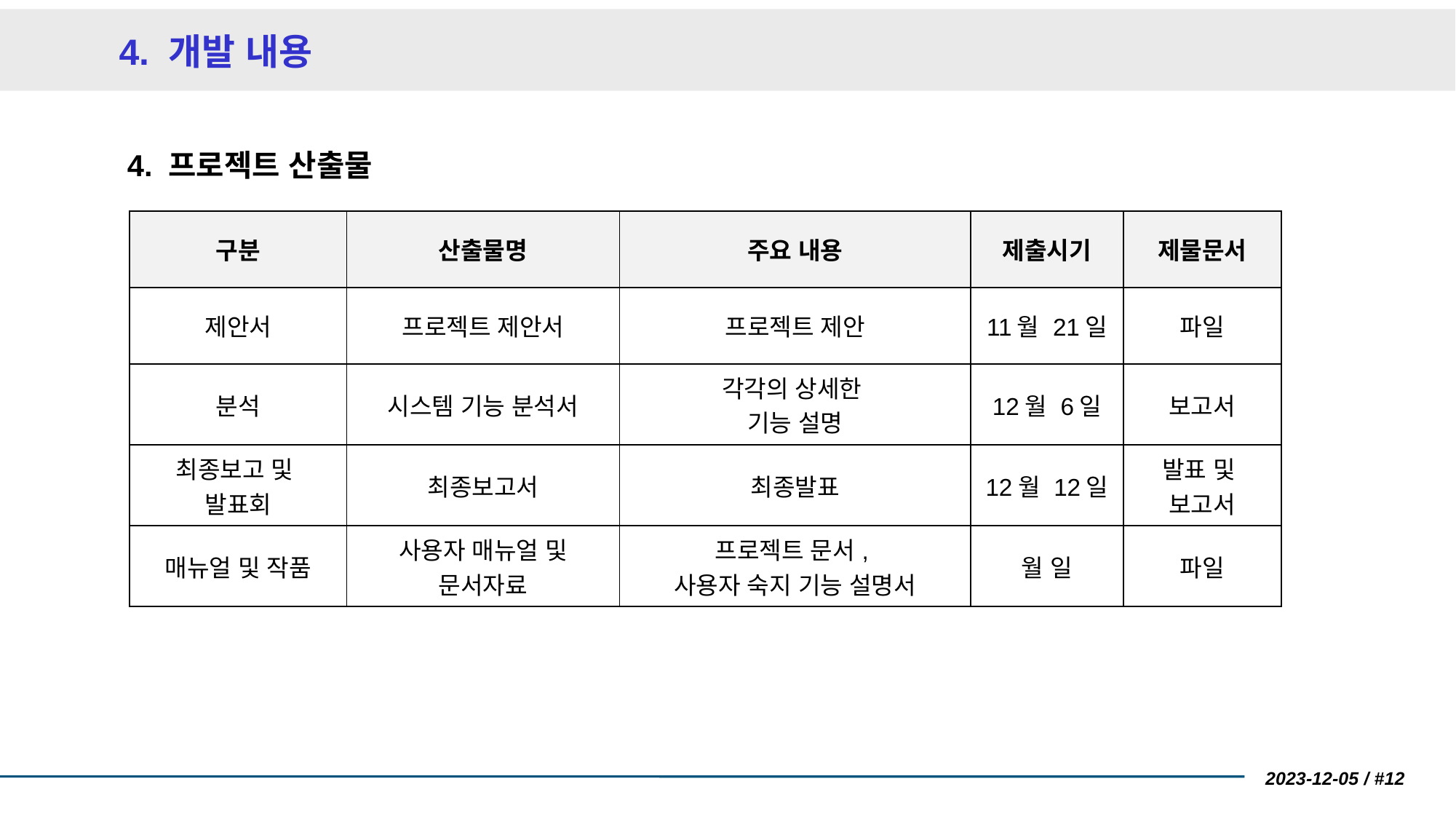

# 4. 개발 내용
 4. 프로젝트 산출물

| 구분 | 산출물명 | 주요 내용 | 제출시기 | 제물문서 |
| --- | --- | --- | --- | --- |
| 제안서 | 프로젝트 제안서 | 프로젝트 제안 | 11월 21일 | 파일 |
| 분석 | 시스템 기능 분석서 | 각각의 상세한 기능 설명 | 12월 6일 | 보고서 |
| 최종보고 및 발표회 | 최종보고서 | 최종발표 | 12월 12일 | 발표 및 보고서 |
| 매뉴얼 및 작품 | 사용자 매뉴얼 및 문서자료 | 프로젝트 문서, 사용자 숙지 기능 설명서 | 월 일 | 파일 |